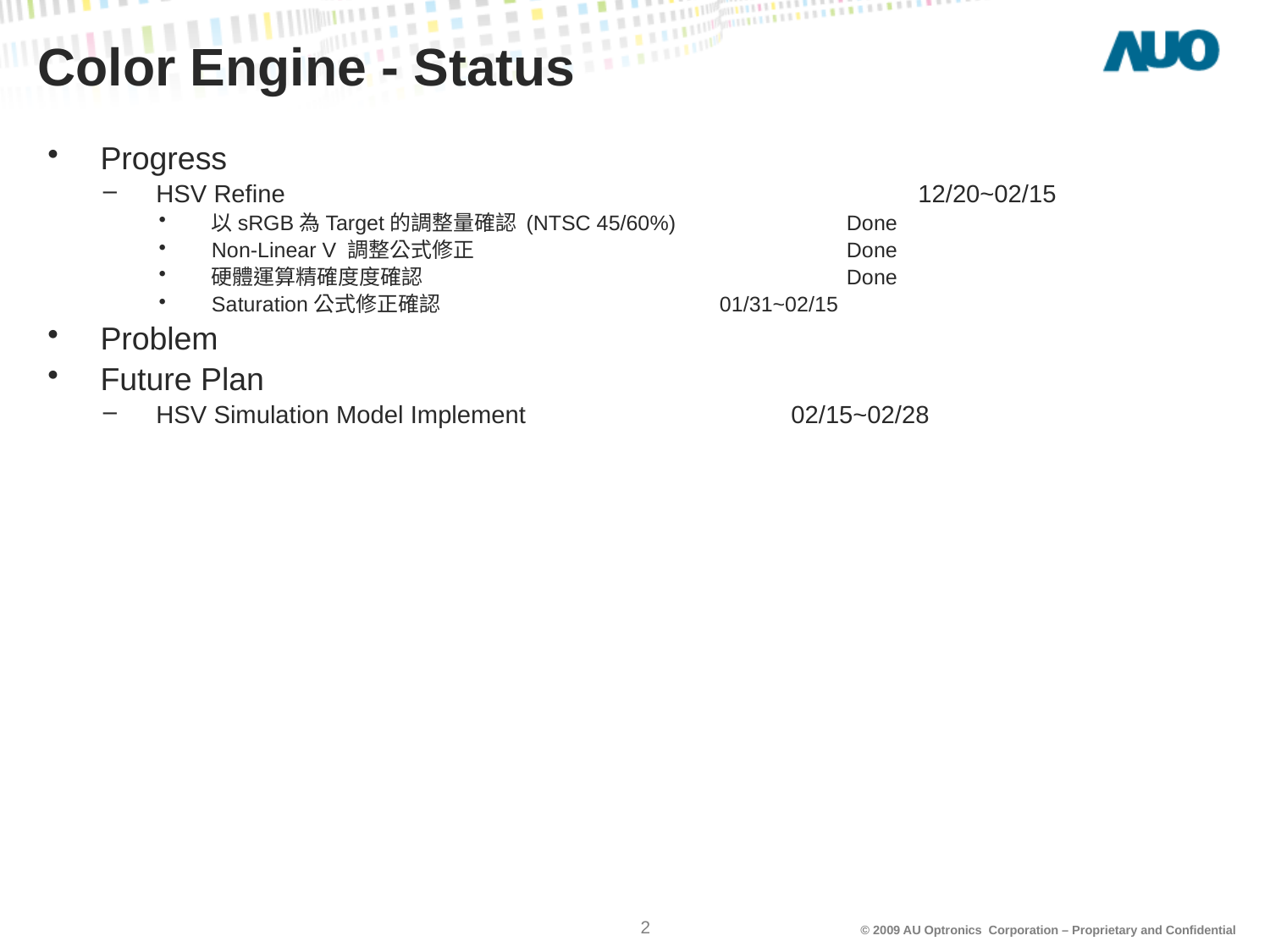

Color Engine - Status
Progress
HSV Refine					12/20~02/15
以sRGB為Target的調整量確認 (NTSC 45/60%)		Done
Non-Linear V 調整公式修正			Done
硬體運算精確度度確認				Done
Saturation公式修正確認			01/31~02/15
Problem
Future Plan
HSV Simulation Model Implement			02/15~02/28